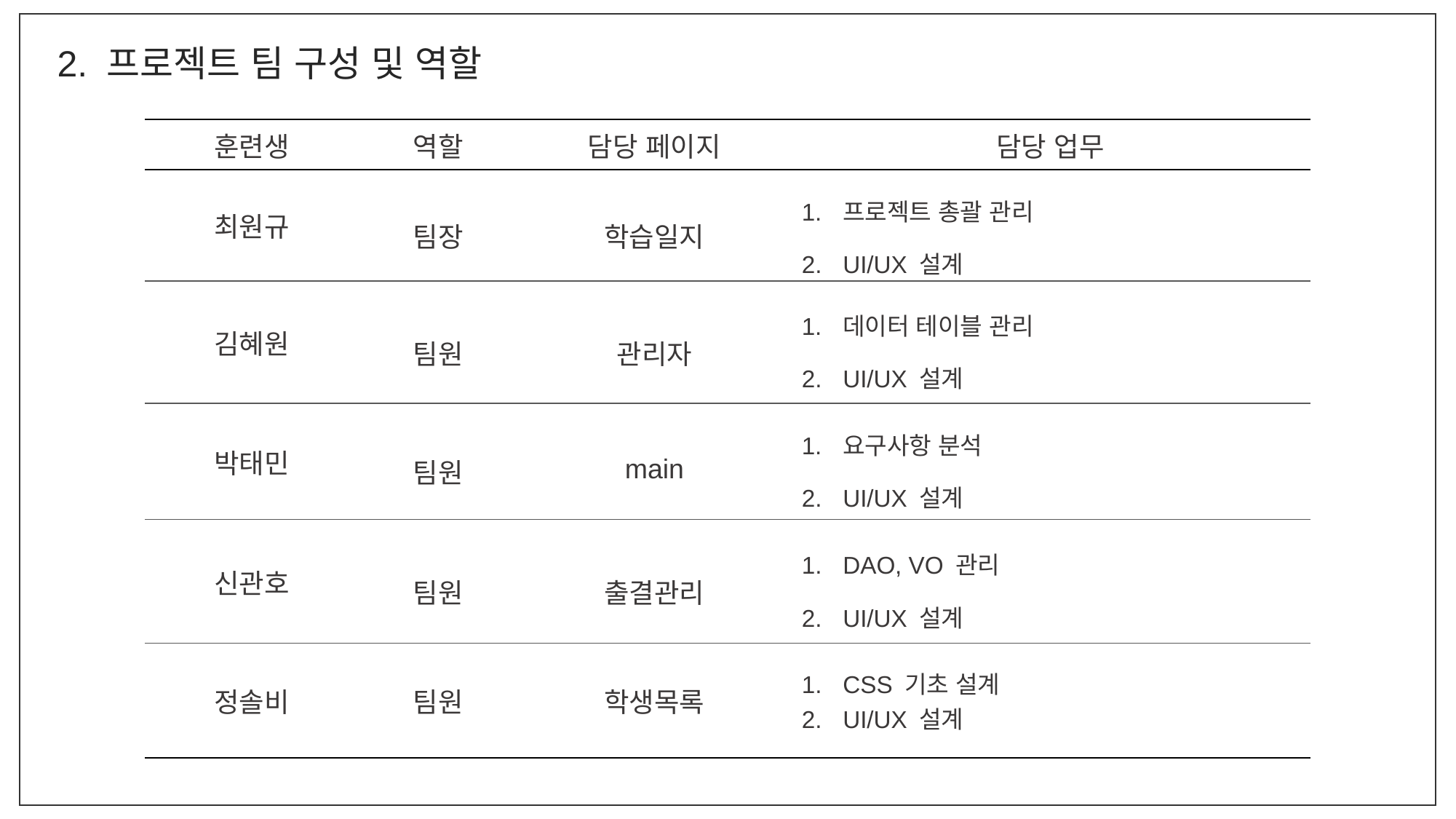

2. 프로젝트 팀 구성 및 역할
| 훈련생 | 역할 | 담당 페이지 | 담당 업무 |
| --- | --- | --- | --- |
| 최원규 | 팀장 | 학습일지 | 프로젝트 총괄 관리 UI/UX 설계 |
| 김혜원 | 팀원 | 관리자 | 데이터 테이블 관리 UI/UX 설계 |
| 박태민 | 팀원 | main | 요구사항 분석 UI/UX 설계 |
| 신관호 | 팀원 | 출결관리 | DAO, VO 관리 UI/UX 설계 |
| 정솔비 | 팀원 | 학생목록 | CSS 기초 설계 UI/UX 설계 |